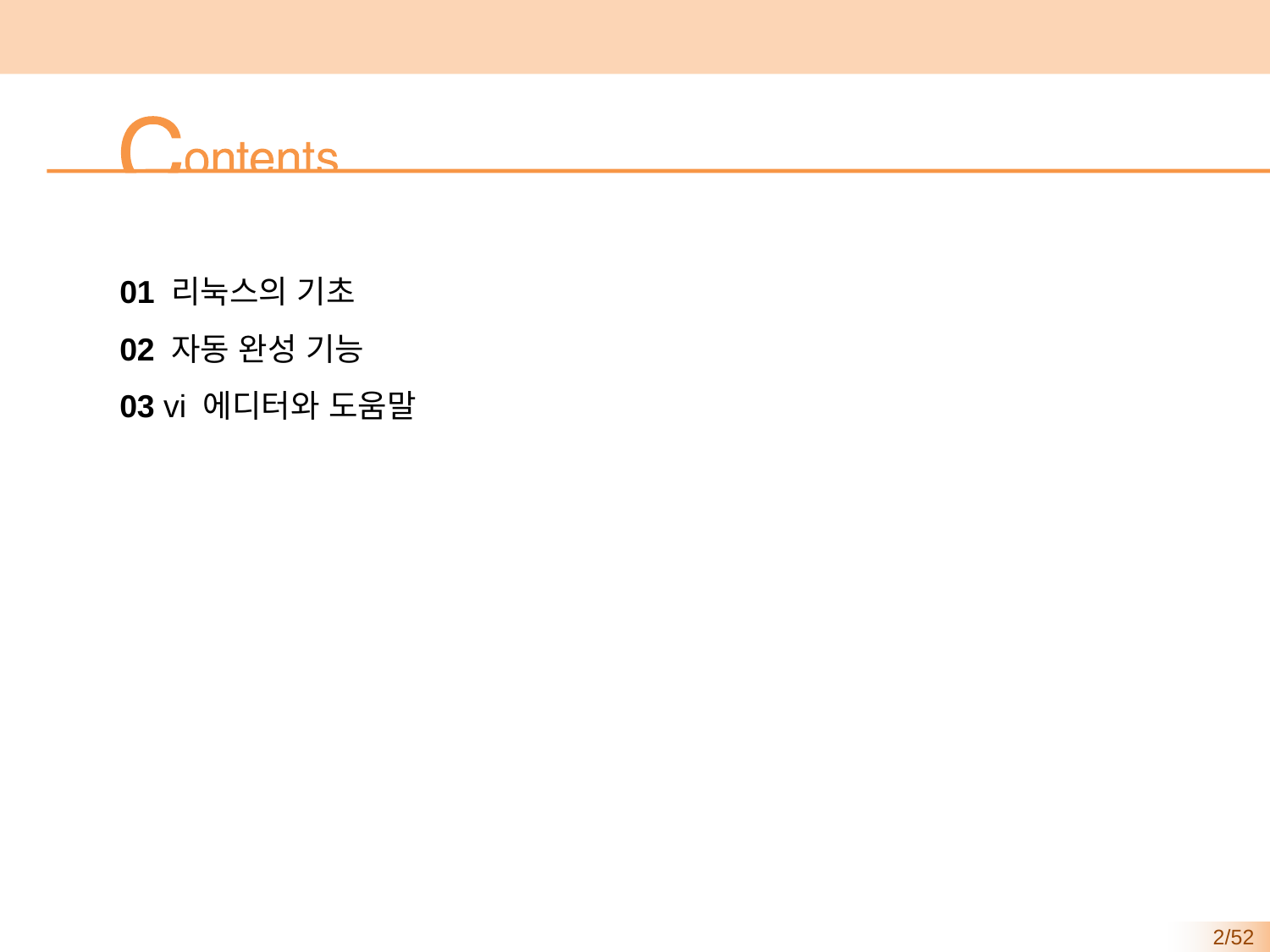

01 리눅스의 기초
02 자동 완성 기능
03 vi 에디터와 도움말